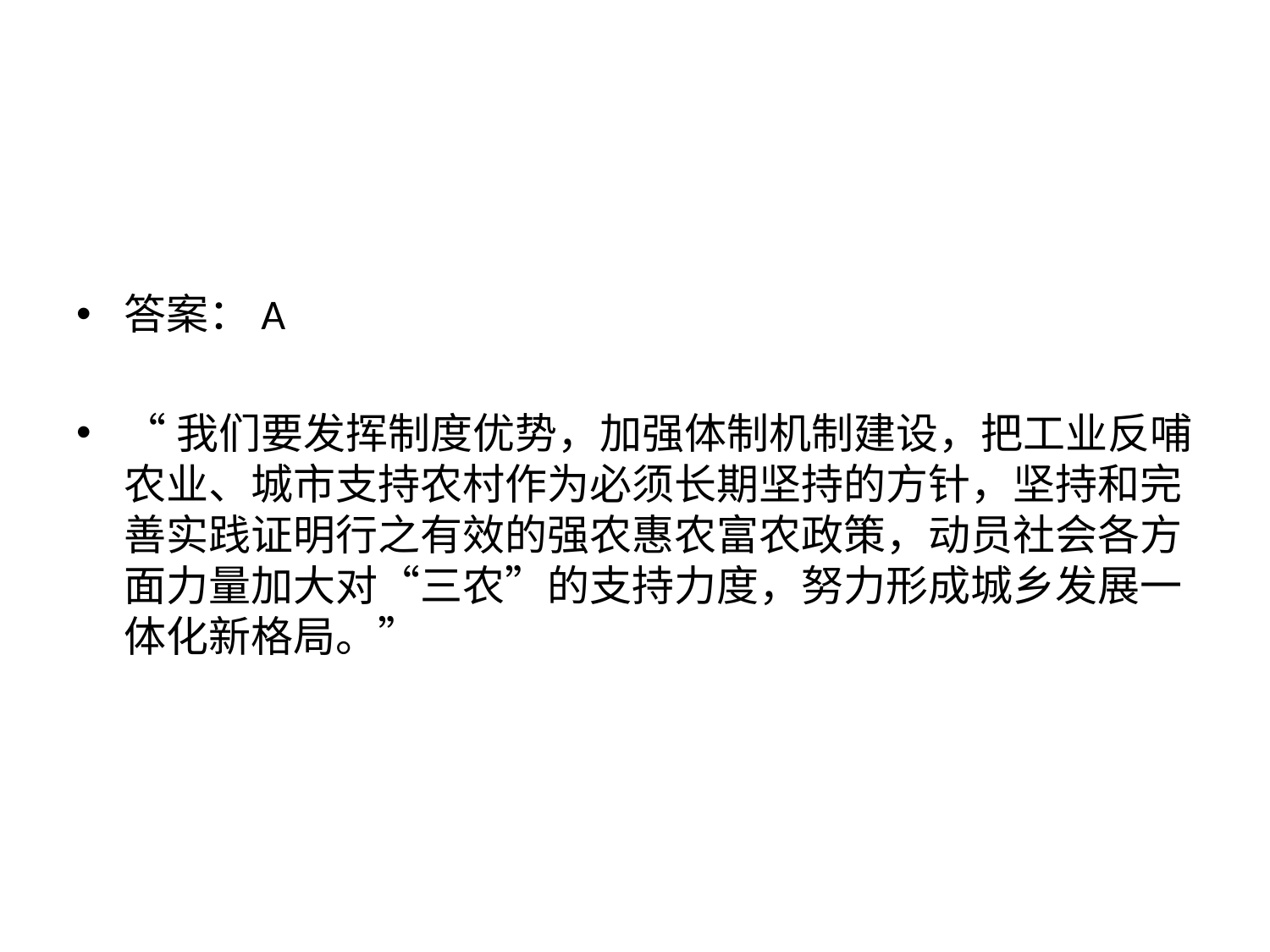

答案：A

“我们要发挥制度优势，加强体制机制建设，把工业反哺农业、城市支持农村作为必须长期坚持的方针，坚持和完善实践证明行之有效的强农惠农富农政策，动员社会各方面力量加大对“三农”的支持力度，努力形成城乡发展一体化新格局。”